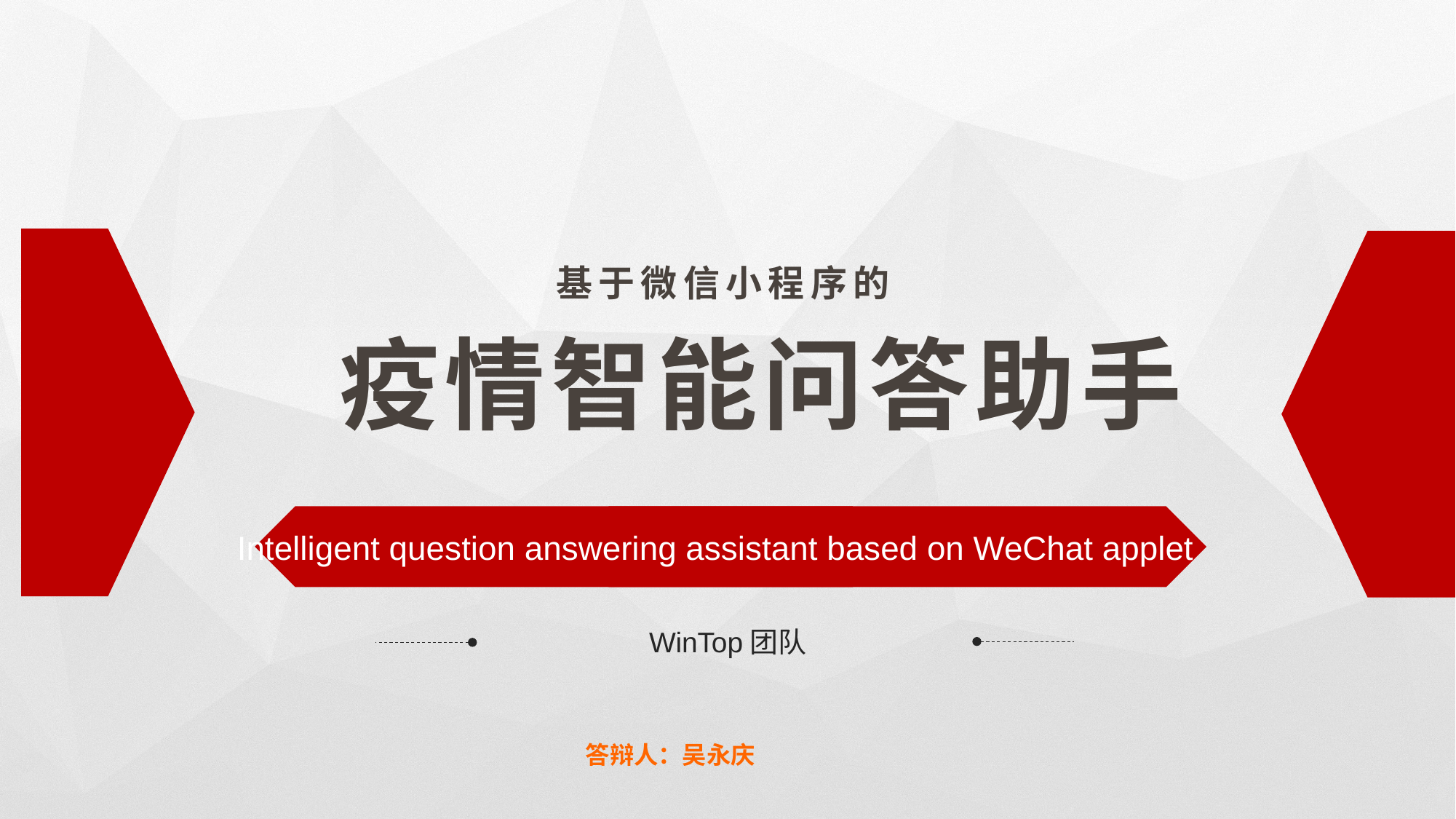

基于微信小程序的

疫情智能问答助手

Intelligent question answering assistant based on WeChat applet
WinTop团队
答辩人：吴永庆